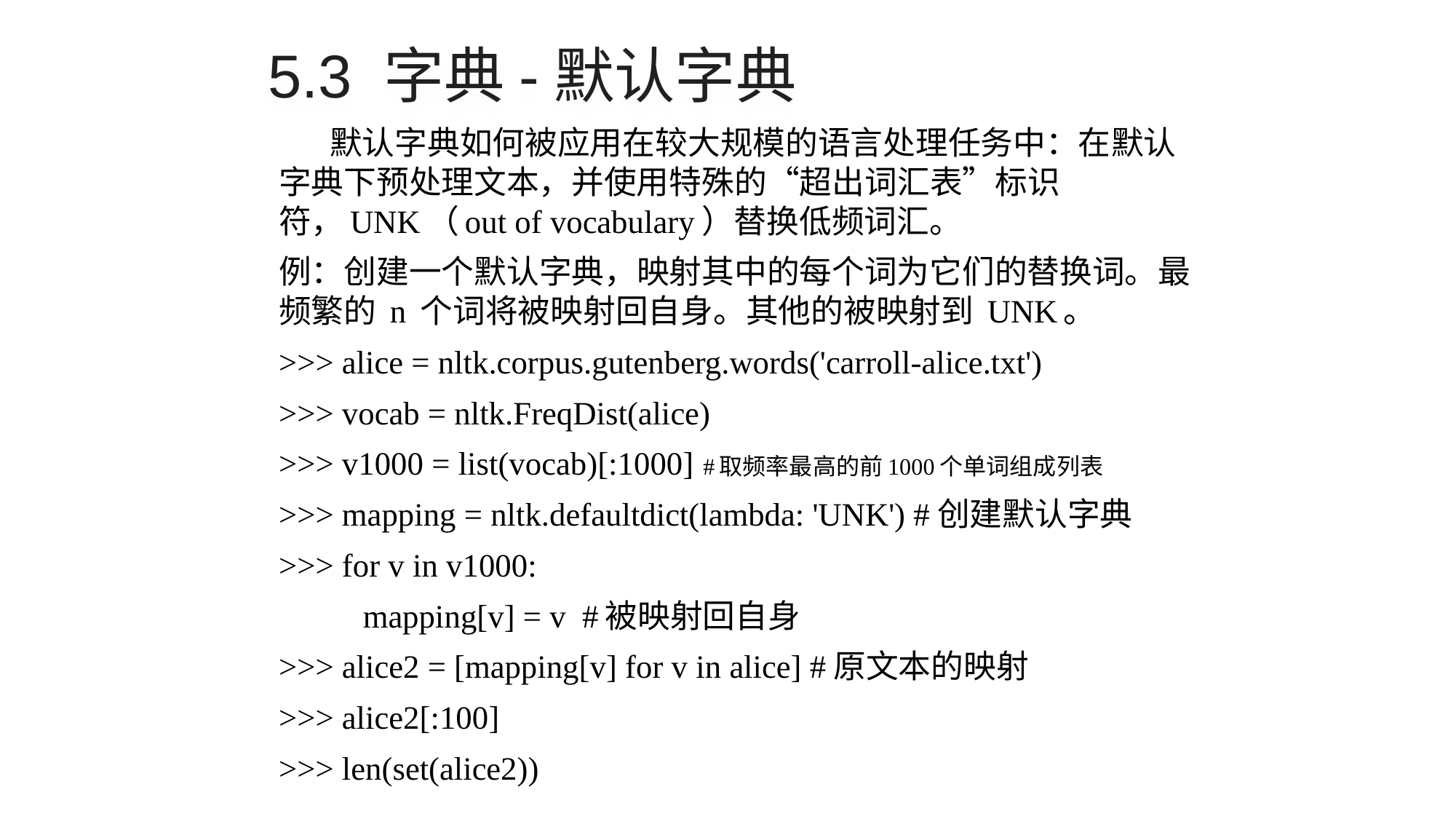

# 5.3 字典-默认字典
默认字典如何被应用在较大规模的语言处理任务中：在默认字典下预处理文本，并使用特殊的“超出词汇表”标识符，UNK（out of vocabulary）替换低频词汇。
例：创建一个默认字典，映射其中的每个词为它们的替换词。最频繁的 n 个词将被映射回自身。其他的被映射到 UNK。
>>> alice = nltk.corpus.gutenberg.words('carroll-alice.txt')
>>> vocab = nltk.FreqDist(alice)
>>> v1000 = list(vocab)[:1000] #取频率最高的前1000个单词组成列表
>>> mapping = nltk.defaultdict(lambda: 'UNK') #创建默认字典
>>> for v in v1000:
	mapping[v] = v  #被映射回自身
>>> alice2 = [mapping[v] for v in alice] #原文本的映射
>>> alice2[:100]
>>> len(set(alice2))